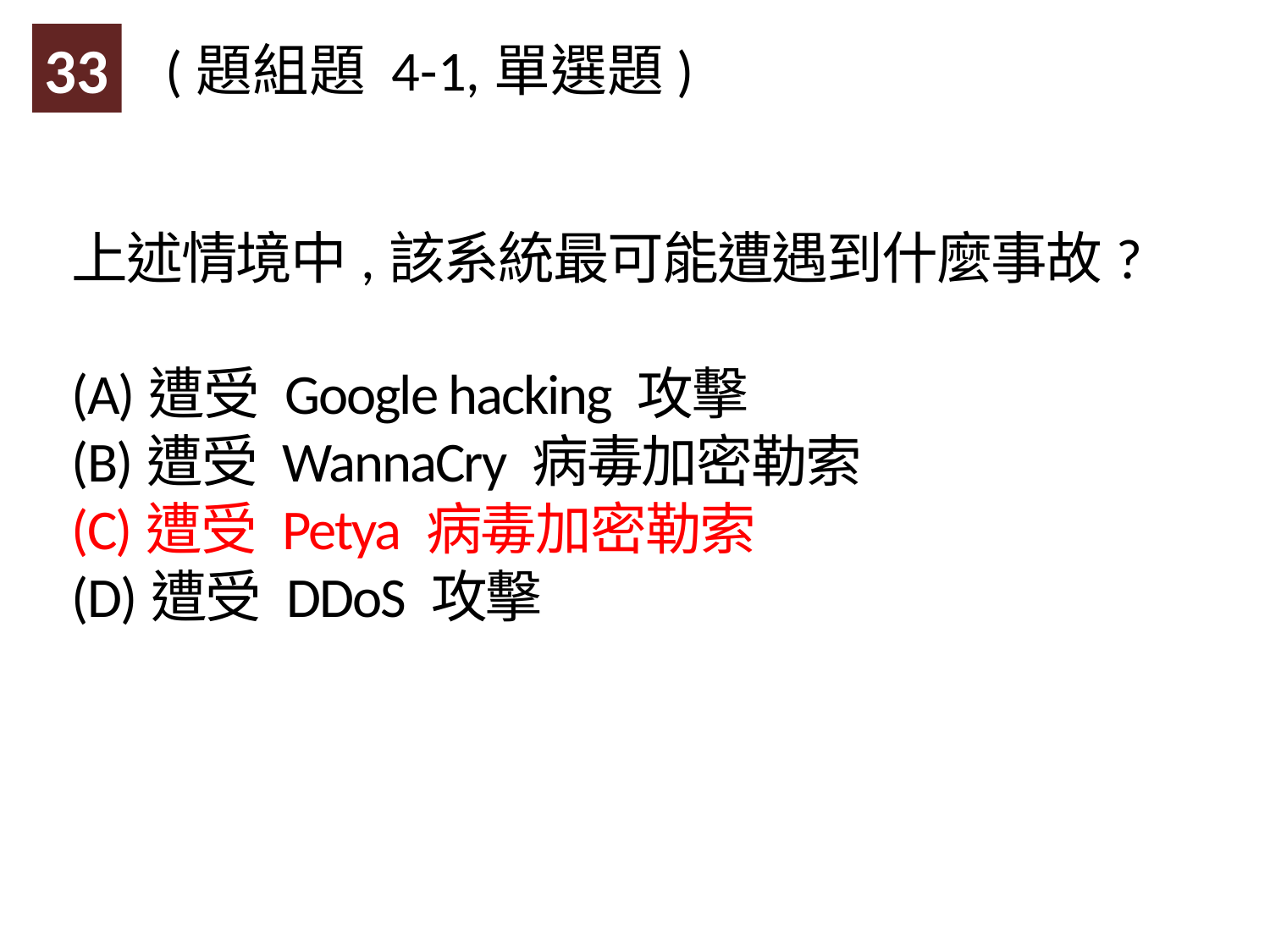

33
(題組題 4-1,單選題)
上述情境中,該系統最可能遭遇到什麼事故?

(A)遭受 Google hacking 攻擊
(B)遭受 WannaCry 病毒加密勒索
(C)遭受 Petya 病毒加密勒索
(D)遭受 DDoS 攻擊